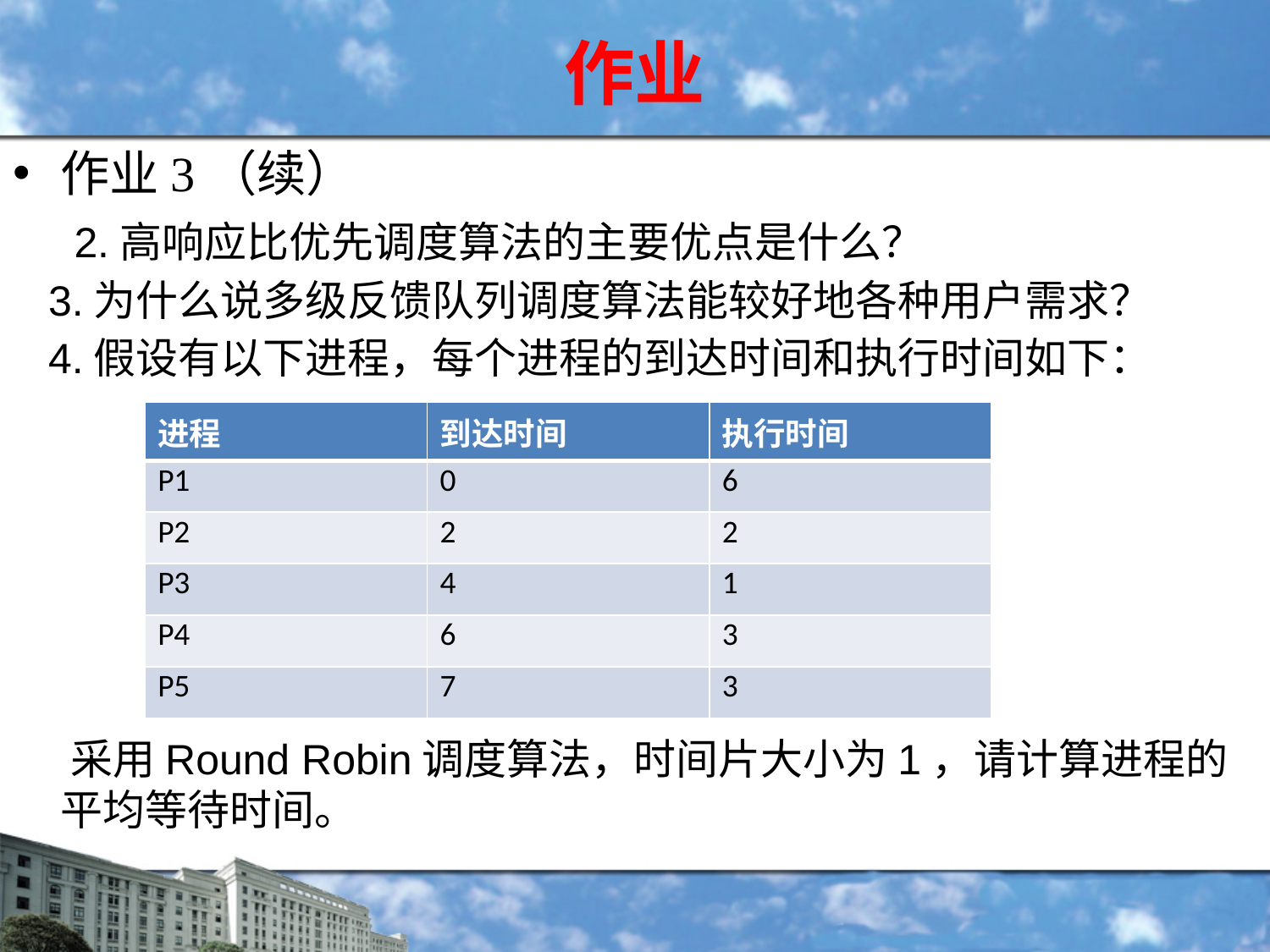

# 作业
作业3（续）
     2.高响应比优先调度算法的主要优点是什么？
   3.为什么说多级反馈队列调度算法能较好地各种用户需求？
   4.假设有以下进程，每个进程的到达时间和执行时间如下：

     采用Round Robin调度算法，时间片大小为1，请计算进程的平均等待时间。

| 进程 | 到达时间 | 执行时间 |
| --- | --- | --- |
| P1 | 0 | 6 |
| P2 | 2 | 2 |
| P3 | 4 | 1 |
| P4 | 6 | 3 |
| P5 | 7 | 3 |